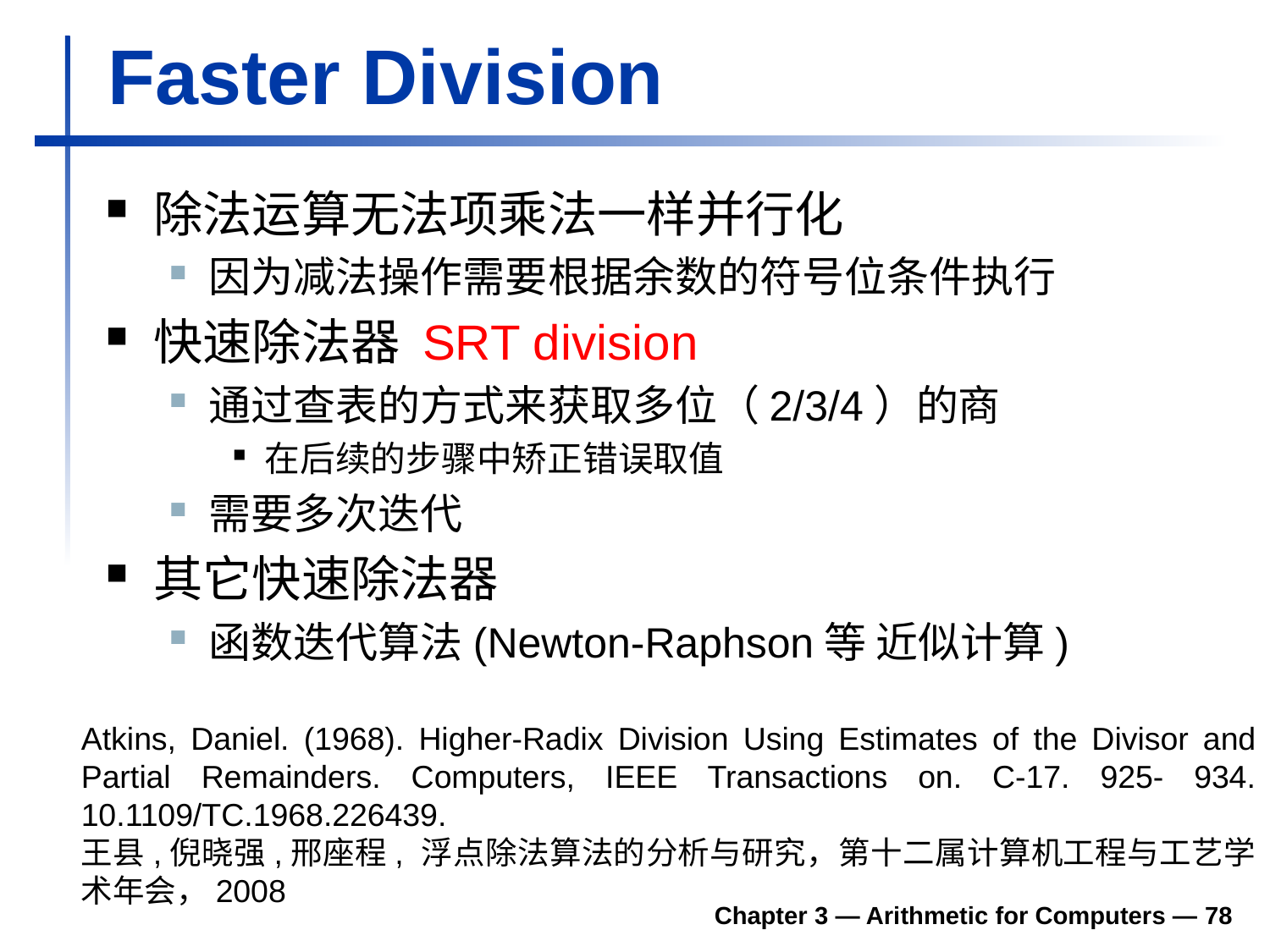

# Faster Division
除法运算无法项乘法一样并行化
因为减法操作需要根据余数的符号位条件执行
快速除法器 SRT division
通过查表的方式来获取多位（2/3/4）的商
在后续的步骤中矫正错误取值
需要多次迭代
其它快速除法器
函数迭代算法(Newton-Raphson等 近似计算)
Atkins, Daniel. (1968). Higher-Radix Division Using Estimates of the Divisor and Partial Remainders. Computers, IEEE Transactions on. C-17. 925- 934. 10.1109/TC.1968.226439.
王县,倪晓强,邢座程, 浮点除法算法的分析与研究，第十二属计算机工程与工艺学术年会，2008
Chapter 3 — Arithmetic for Computers — 78